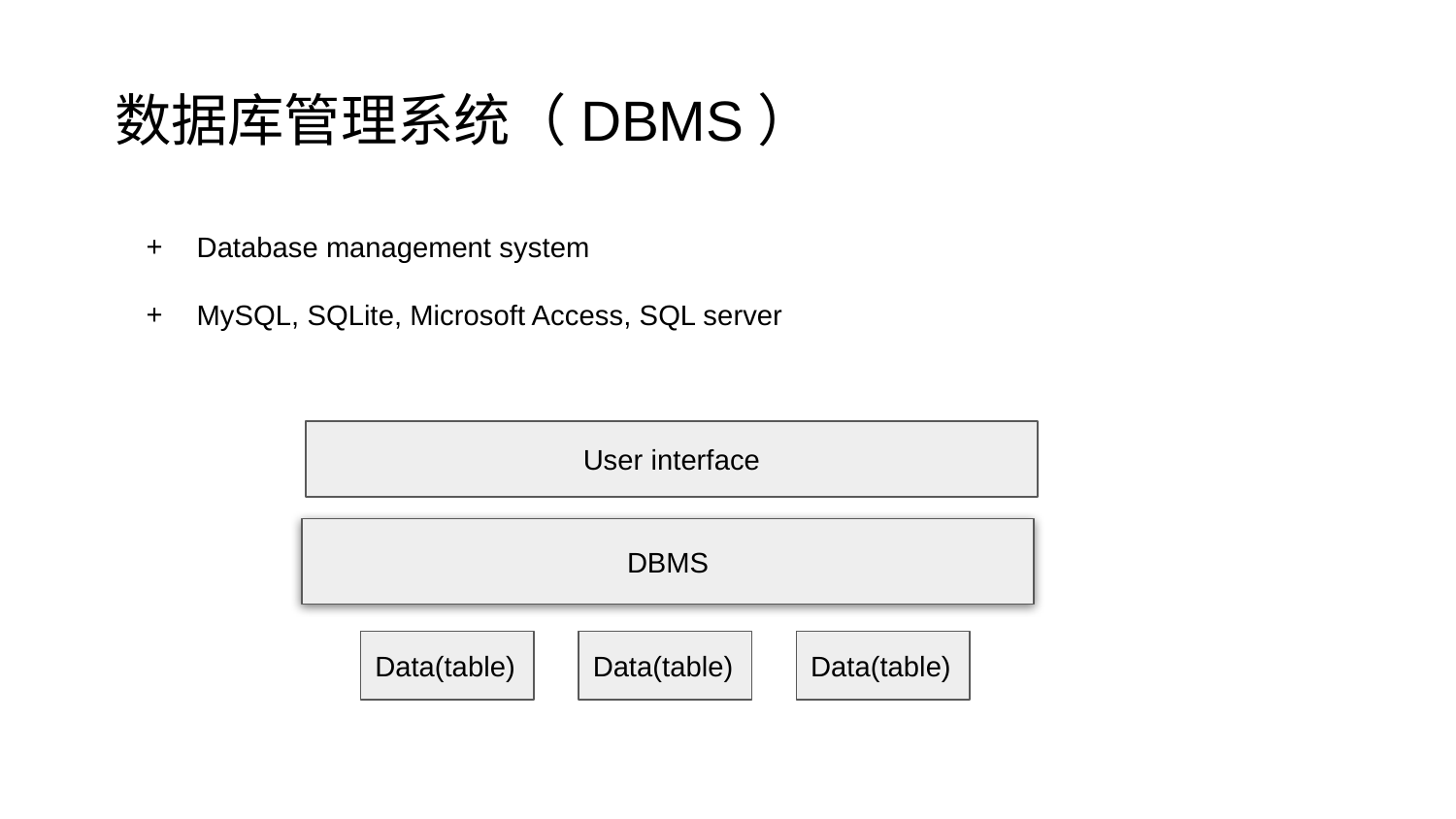

# 数据库管理系统（DBMS）
Database management system

MySQL, SQLite, Microsoft Access, SQL server

User interface
DBMS
Data(table)
Data(table)
Data(table)